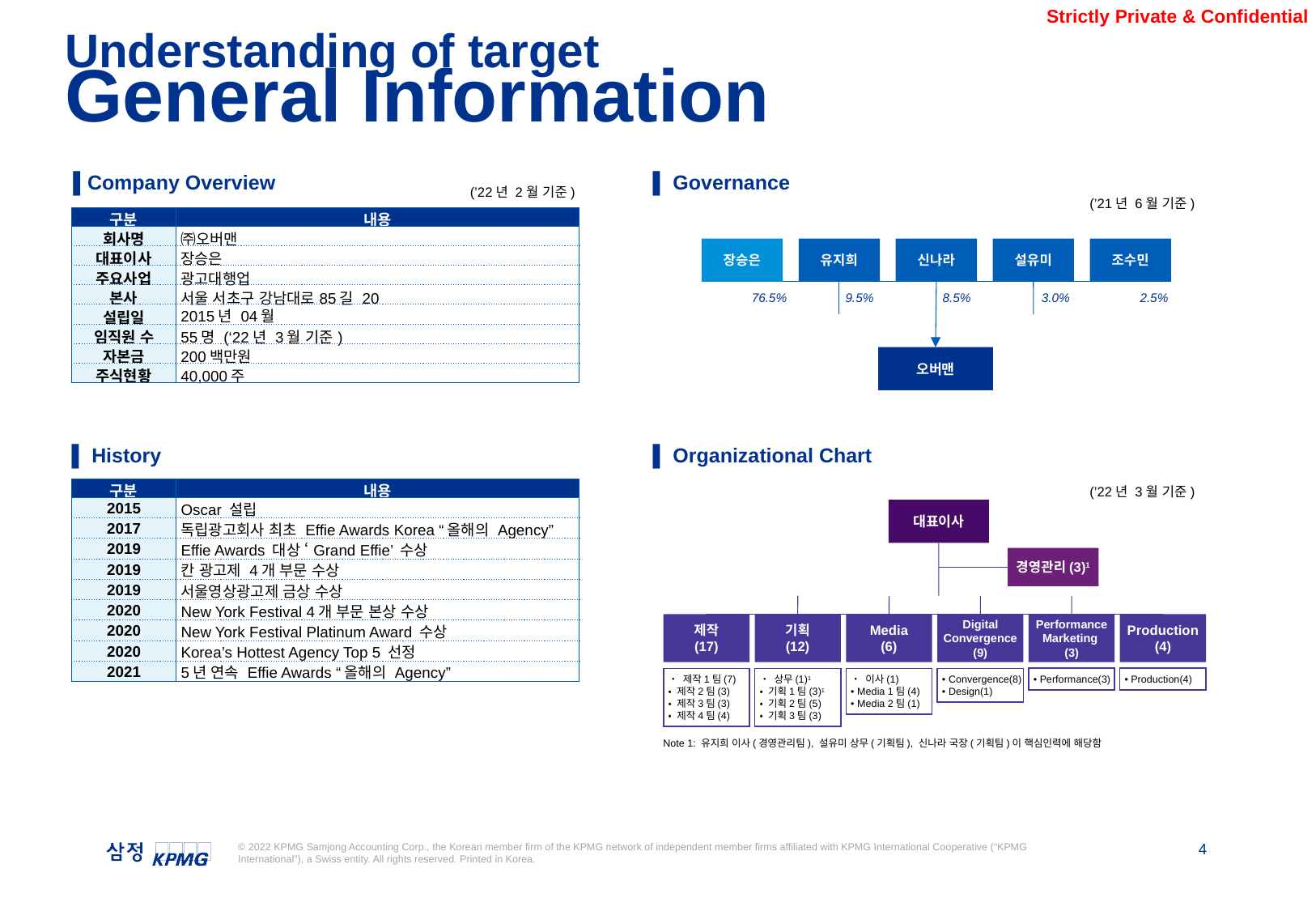

Understanding of target
General Information
▌Company Overview
▌ Governance
(’22년 2월 기준)
(’21년 6월 기준)
| 구분 | 내용 |
| --- | --- |
| 회사명 | ㈜오버맨 |
| 대표이사 | 장승은 |
| 주요사업 | 광고대행업 |
| 본사 | 서울 서초구 강남대로85길 20 |
| 설립일 | 2015년 04월 |
| 임직원 수 | 55명 (‘22년 3월 기준) |
| 자본금 | 200백만원 |
| 주식현황 | 40,000주 |
장승은
유지희
신나라
설유미
조수민
76.5%
9.5%
8.5%
3.0%
2.5%
오버맨
▌ History
▌ Organizational Chart
(’22년 3월 기준)
| 구분 | 내용 |
| --- | --- |
| 2015 | Oscar 설립 |
| 2017 | 독립광고회사 최초 Effie Awards Korea “올해의 Agency” |
| 2019 | Effie Awards 대상 ‘Grand Effie’ 수상 |
| 2019 | 칸 광고제 4개 부문 수상 |
| 2019 | 서울영상광고제 금상 수상 |
| 2020 | New York Festival 4개 부문 본상 수상 |
| 2020 | New York Festival Platinum Award 수상 |
| 2020 | Korea’s Hottest Agency Top 5 선정 |
| 2021 | 5년 연속 Effie Awards “올해의 Agency” |
대표이사
경영관리(3)1
제작
(17)
기획
(12)
Media
(6)
Digital Convergence
(9)
Performance Marketing
(3)
Production
(4)
• 제작1팀(7)
• 제작2팀(3)
• 제작3팀(3)
• 제작4팀(4)
• 상무(1)1
• 기획1팀(3)1
• 기획2팀(5)
• 기획3팀(3)
• 이사(1)
• Media 1팀(4)
• Media 2팀(1)
• Convergence(8)
• Design(1)
• Performance(3)
• Production(4)
Note 1: 유지희 이사(경영관리팀), 설유미 상무(기획팀), 신나라 국장(기획팀)이 핵심인력에 해당함